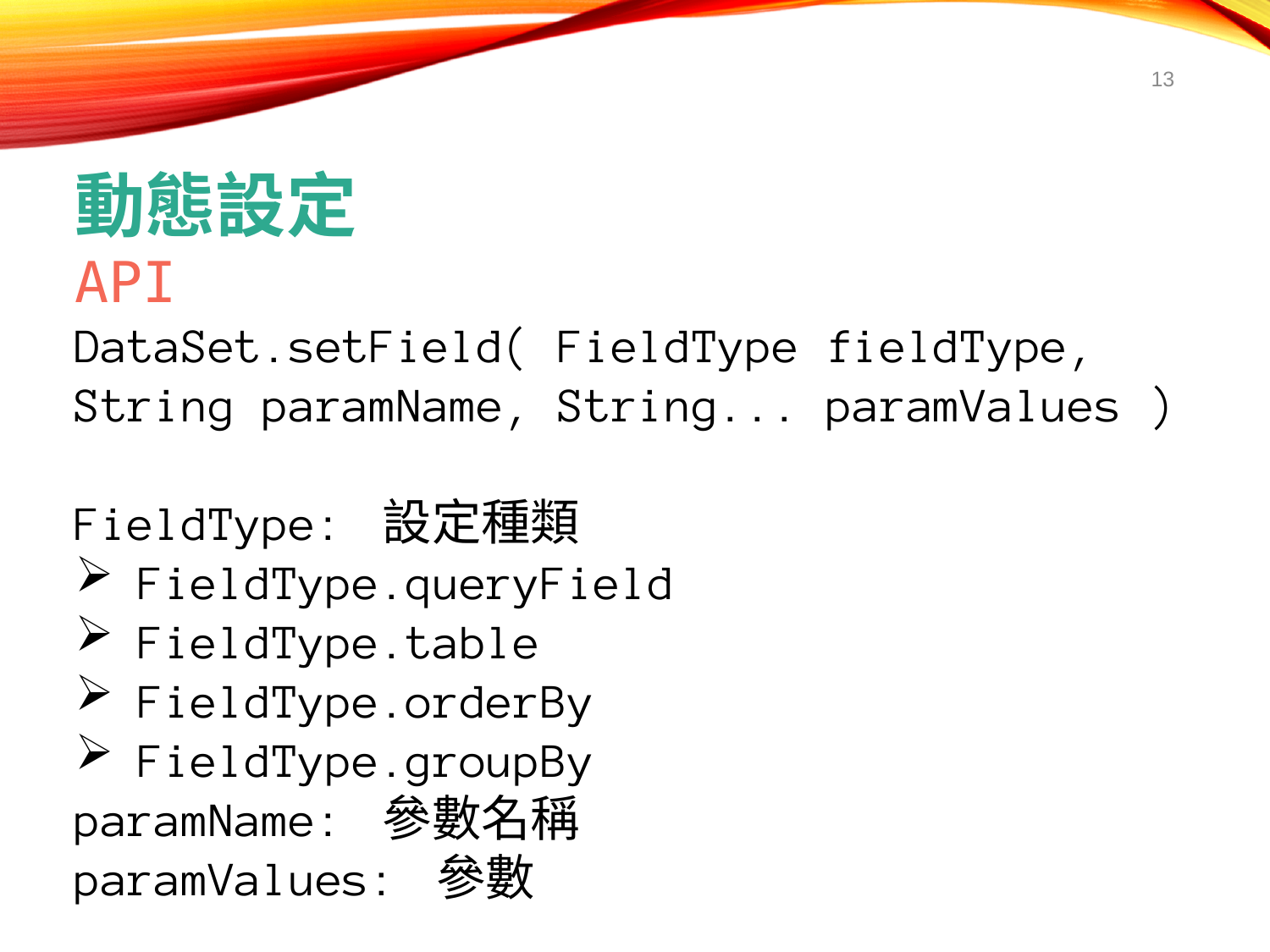

13
動態設定
API
DataSet.setField( FieldType fieldType, String paramName, String... paramValues )

FieldType: 設定種類
FieldType.queryField
FieldType.table
FieldType.orderBy
FieldType.groupBy
paramName: 參數名稱
paramValues: 參數